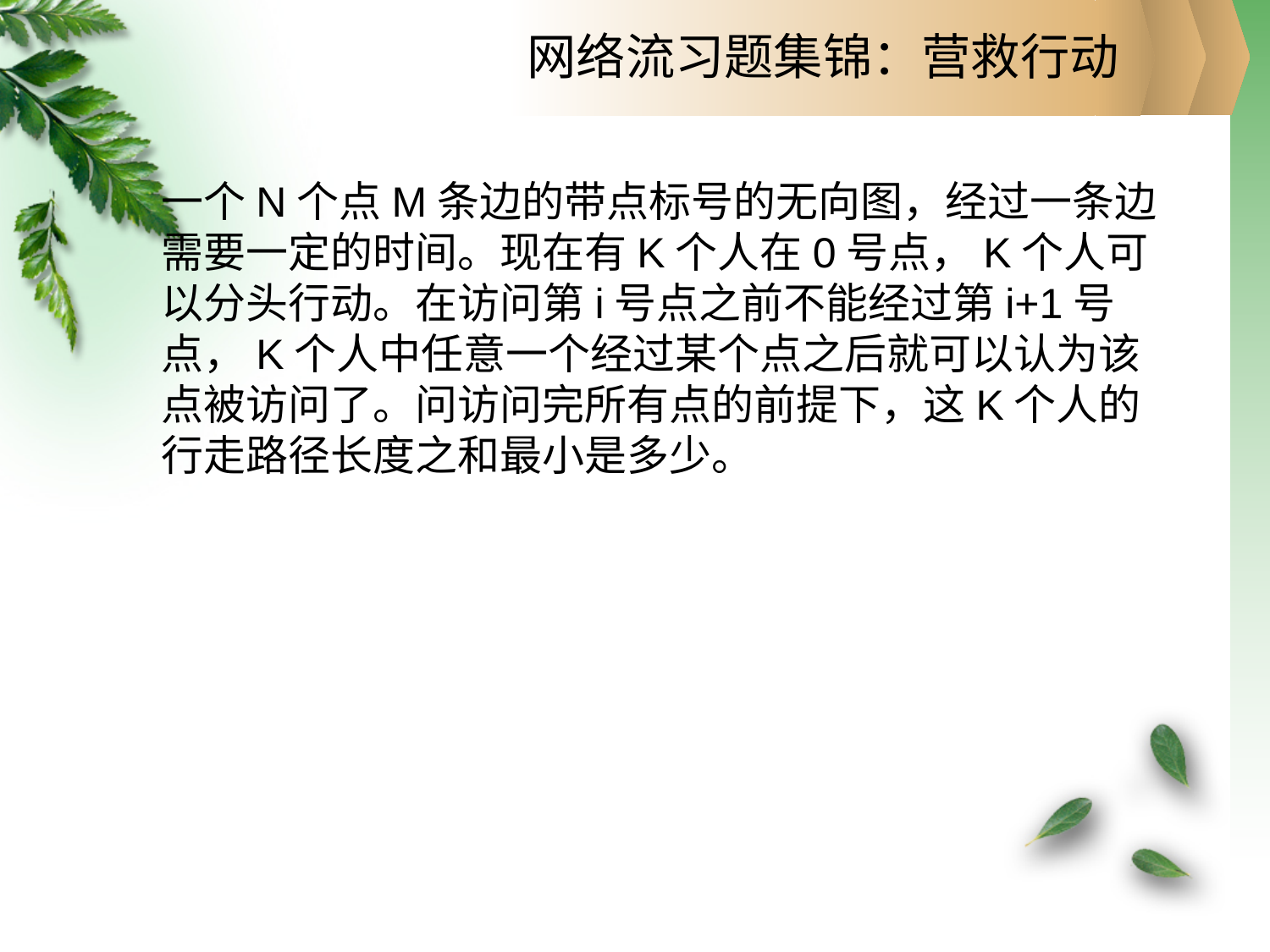

网络流习题集锦：营救行动
一个N个点M条边的带点标号的无向图，经过一条边需要一定的时间。现在有K个人在0号点，K个人可以分头行动。在访问第i号点之前不能经过第i+1号点，K个人中任意一个经过某个点之后就可以认为该点被访问了。问访问完所有点的前提下，这K个人的行走路径长度之和最小是多少。